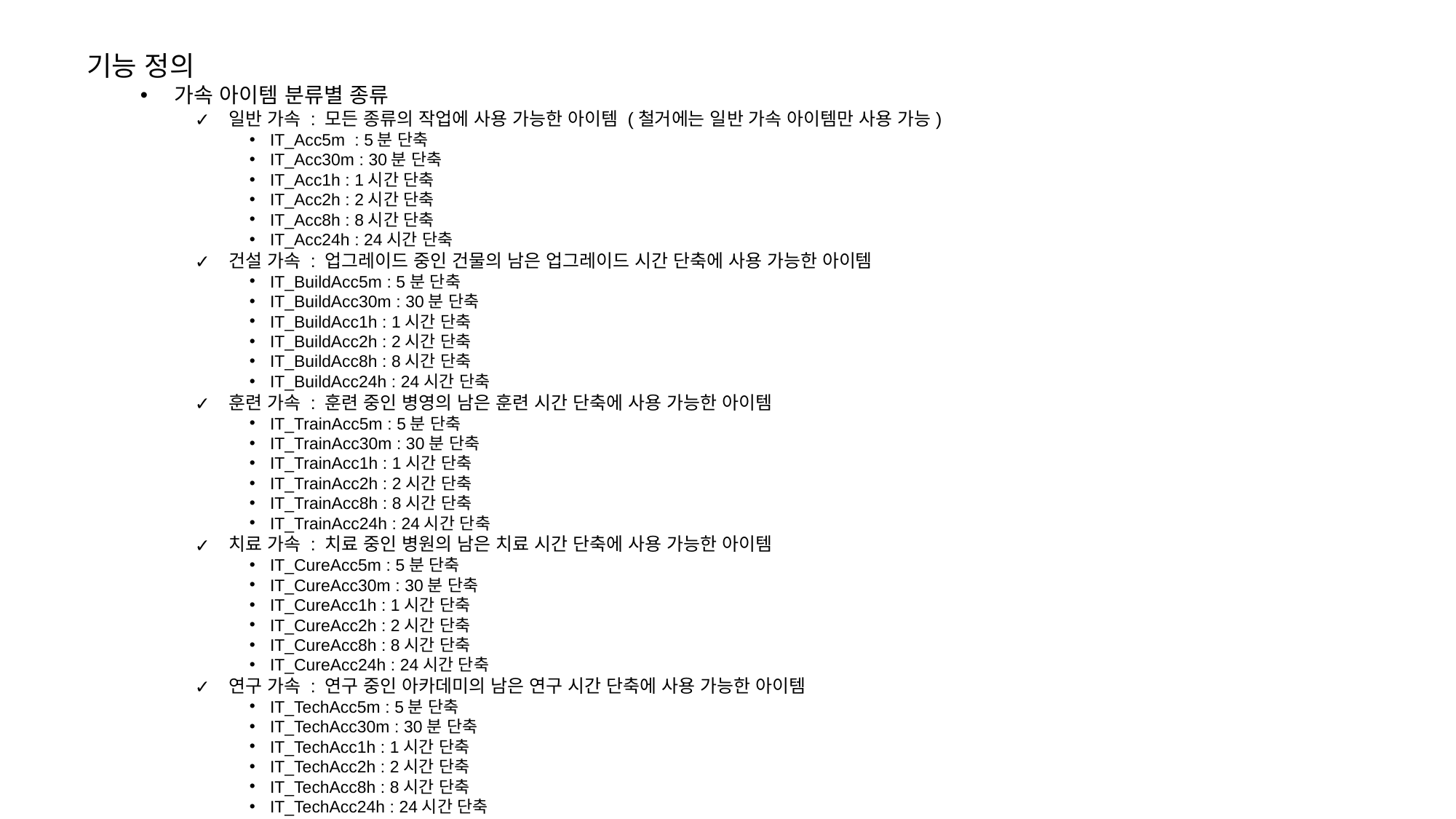

기능 정의
가속 아이템 분류별 종류
일반 가속 : 모든 종류의 작업에 사용 가능한 아이템 (철거에는 일반 가속 아이템만 사용 가능)
IT_Acc5m  : 5분 단축
IT_Acc30m : 30분 단축
IT_Acc1h : 1시간 단축
IT_Acc2h : 2시간 단축
IT_Acc8h : 8시간 단축
IT_Acc24h : 24시간 단축
건설 가속 : 업그레이드 중인 건물의 남은 업그레이드 시간 단축에 사용 가능한 아이템
IT_BuildAcc5m : 5분 단축
IT_BuildAcc30m : 30분 단축
IT_BuildAcc1h : 1시간 단축
IT_BuildAcc2h : 2시간 단축
IT_BuildAcc8h : 8시간 단축
IT_BuildAcc24h : 24시간 단축
훈련 가속 : 훈련 중인 병영의 남은 훈련 시간 단축에 사용 가능한 아이템
IT_TrainAcc5m : 5분 단축
IT_TrainAcc30m : 30분 단축
IT_TrainAcc1h : 1시간 단축
IT_TrainAcc2h : 2시간 단축
IT_TrainAcc8h : 8시간 단축
IT_TrainAcc24h : 24시간 단축
치료 가속 : 치료 중인 병원의 남은 치료 시간 단축에 사용 가능한 아이템
IT_CureAcc5m : 5분 단축
IT_CureAcc30m : 30분 단축
IT_CureAcc1h : 1시간 단축
IT_CureAcc2h : 2시간 단축
IT_CureAcc8h : 8시간 단축
IT_CureAcc24h : 24시간 단축
연구 가속 : 연구 중인 아카데미의 남은 연구 시간 단축에 사용 가능한 아이템
IT_TechAcc5m : 5분 단축
IT_TechAcc30m : 30분 단축
IT_TechAcc1h : 1시간 단축
IT_TechAcc2h : 2시간 단축
IT_TechAcc8h : 8시간 단축
IT_TechAcc24h : 24시간 단축